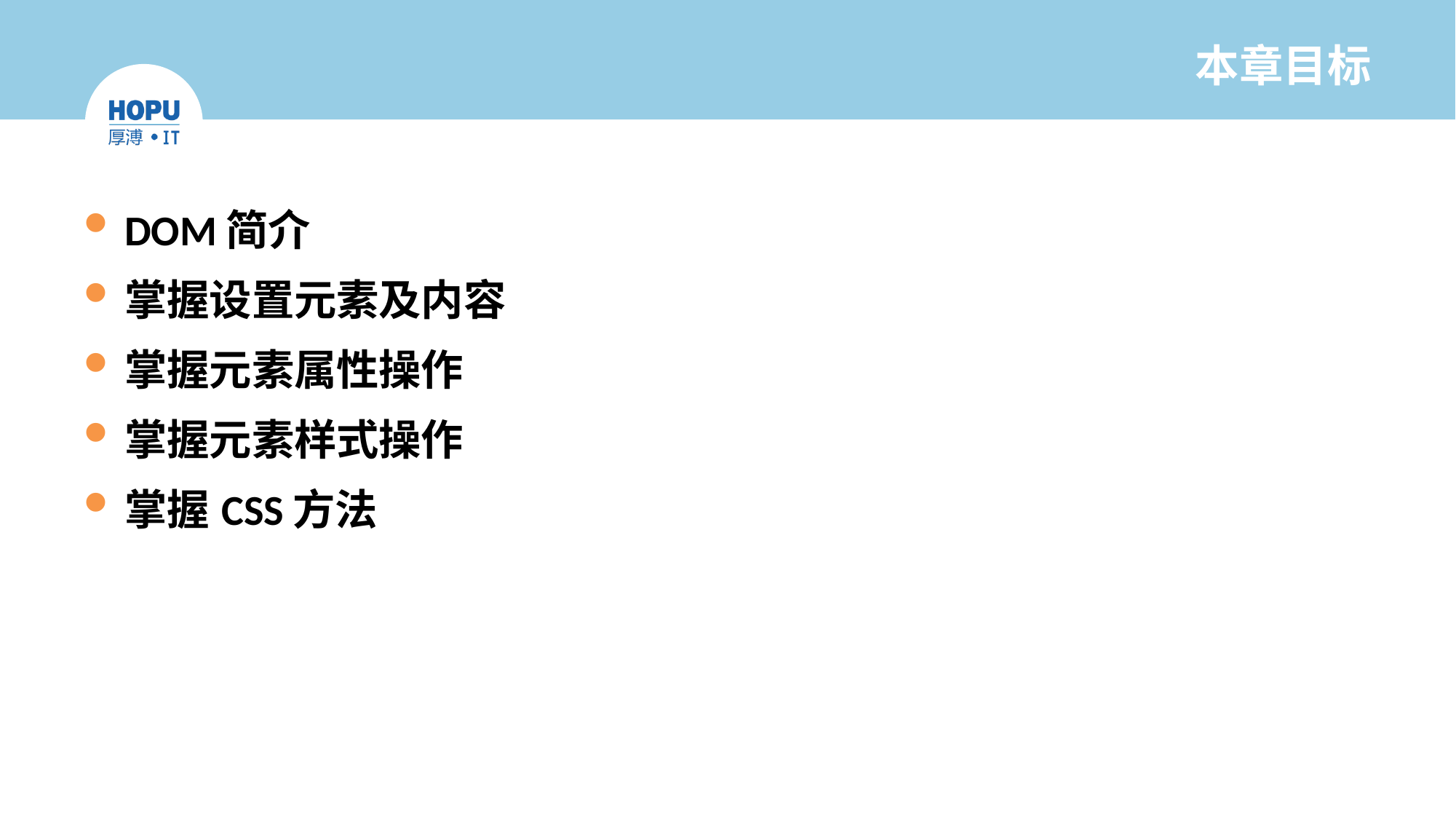

# 本章目标
DOM简介
掌握设置元素及内容
掌握元素属性操作
掌握元素样式操作
掌握CSS方法